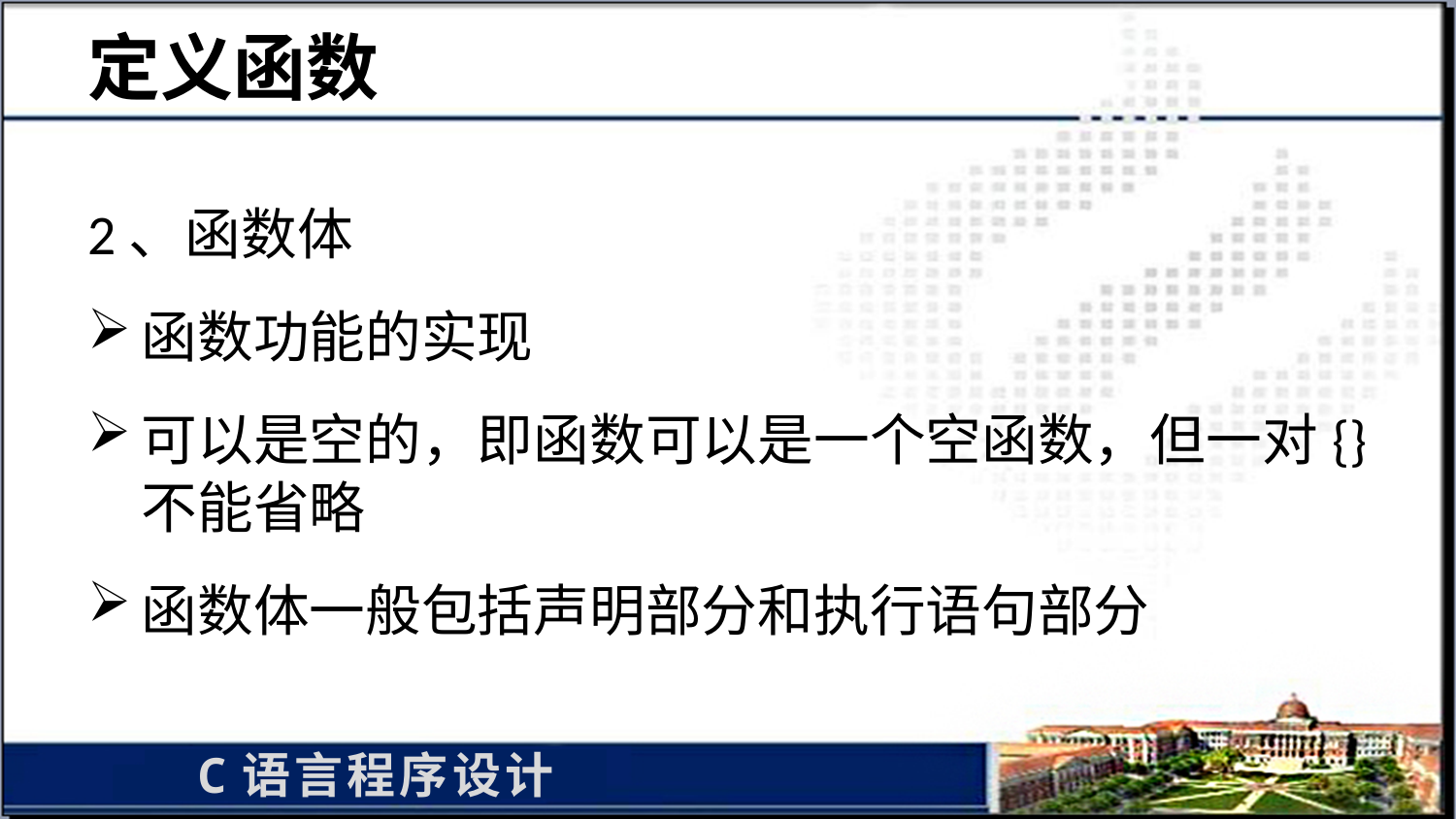

# 定义函数
2、函数体
函数功能的实现
可以是空的，即函数可以是一个空函数，但一对{}不能省略
函数体一般包括声明部分和执行语句部分